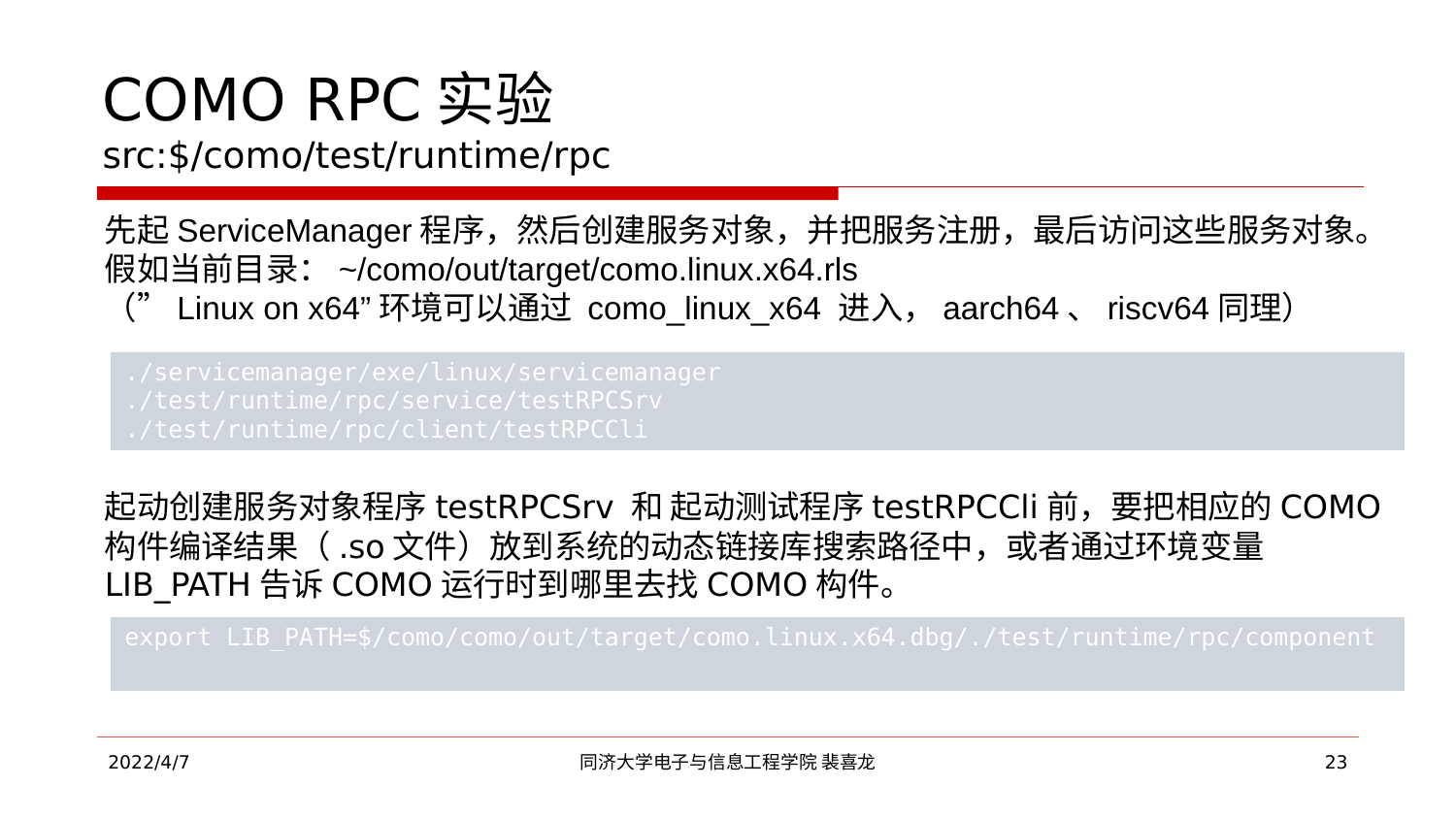

# COMO RPC实验 src:$/como/test/runtime/rpc
先起ServiceManager程序，然后创建服务对象，并把服务注册，最后访问这些服务对象。
假如当前目录：~/como/out/target/como.linux.x64.rls
（”Linux on x64”环境可以通过 como_linux_x64 进入，aarch64、riscv64同理）
| ./servicemanager/exe/linux/servicemanager ./test/runtime/rpc/service/testRPCSrv ./test/runtime/rpc/client/testRPCCli |
| --- |
起动创建服务对象程序testRPCSrv 和 起动测试程序testRPCCli前，要把相应的COMO构件编译结果（.so文件）放到系统的动态链接库搜索路径中，或者通过环境变量LIB_PATH告诉COMO运行时到哪里去找COMO构件。
| export LIB\_PATH=$/como/como/out/target/como.linux.x64.dbg/./test/runtime/rpc/component |
| --- |
2022/4/7
同济大学电子与信息工程学院 裴喜龙
23